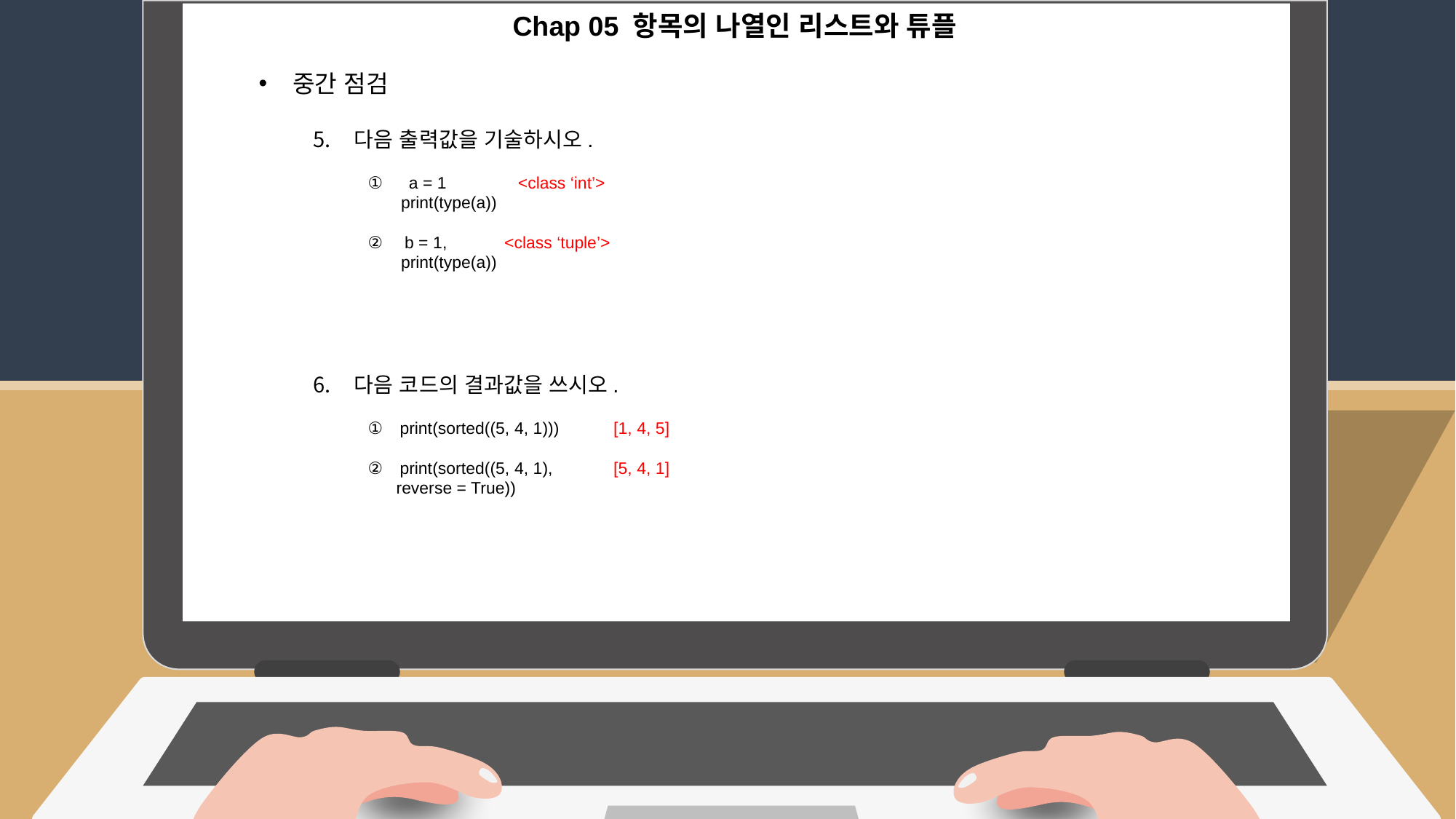

Chap 05 항목의 나열인 리스트와 튜플
중간 점검

다음 출력값을 기술하시오.

a = 1	<class ‘int’>
       print(type(a))

  b = 1,	<class ‘tuple’>
       print(type(a))

다음 코드의 결과값을 쓰시오.

 print(sorted((5, 4, 1)))	[1, 4, 5]

 print(sorted((5, 4, 1),	[5, 4, 1]
      reverse = True))